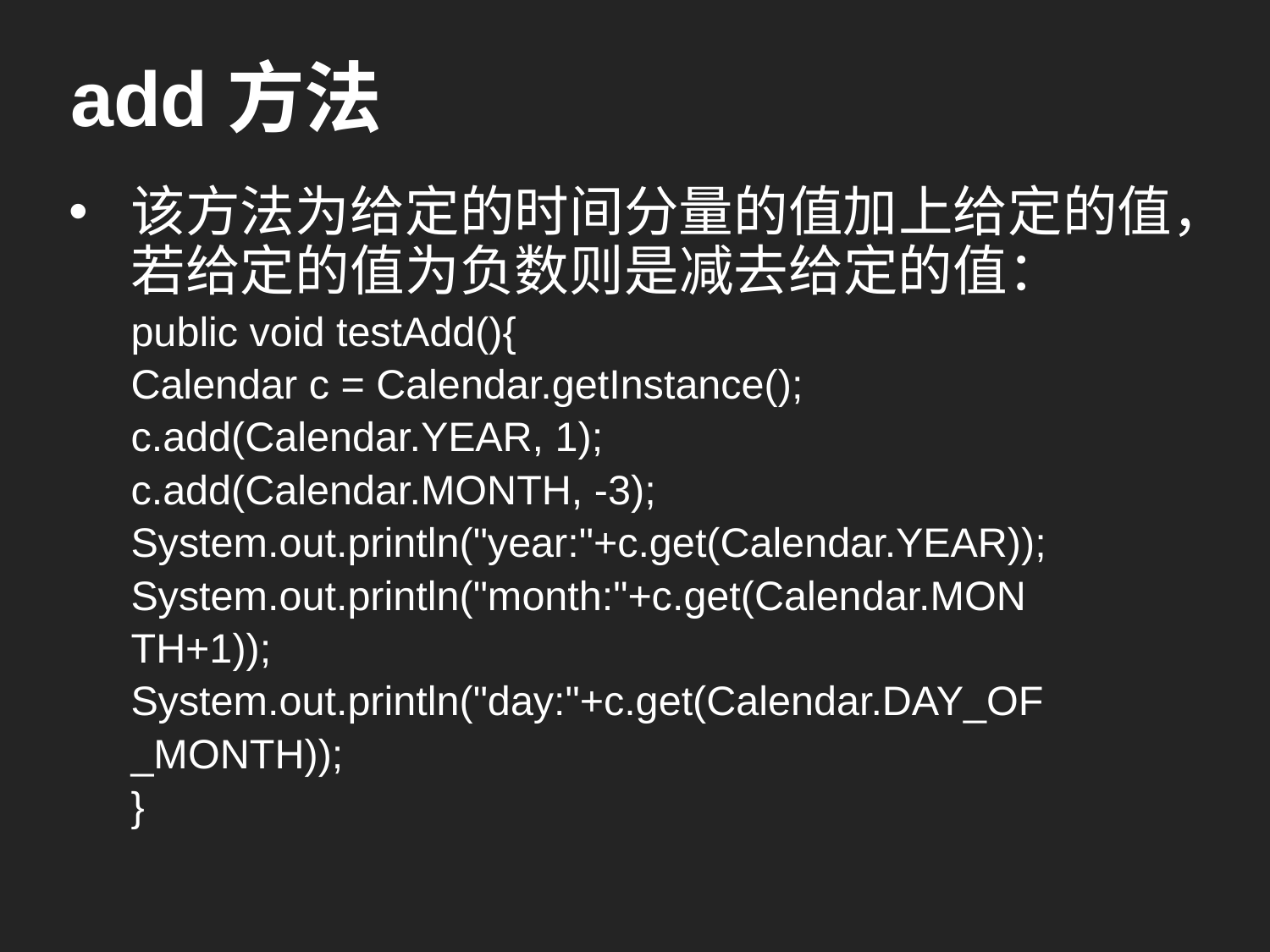

# add方法
该方法为给定的时间分量的值加上给定的值，若给定的值为负数则是减去给定的值：
public void testAdd(){
	Calendar c = Calendar.getInstance();
	c.add(Calendar.YEAR, 1);
	c.add(Calendar.MONTH, -3);
	System.out.println("year:"+c.get(Calendar.YEAR));
	System.out.println("month:"+c.get(Calendar.MON
							TH+1));
	System.out.println("day:"+c.get(Calendar.DAY_OF
							_MONTH));
}